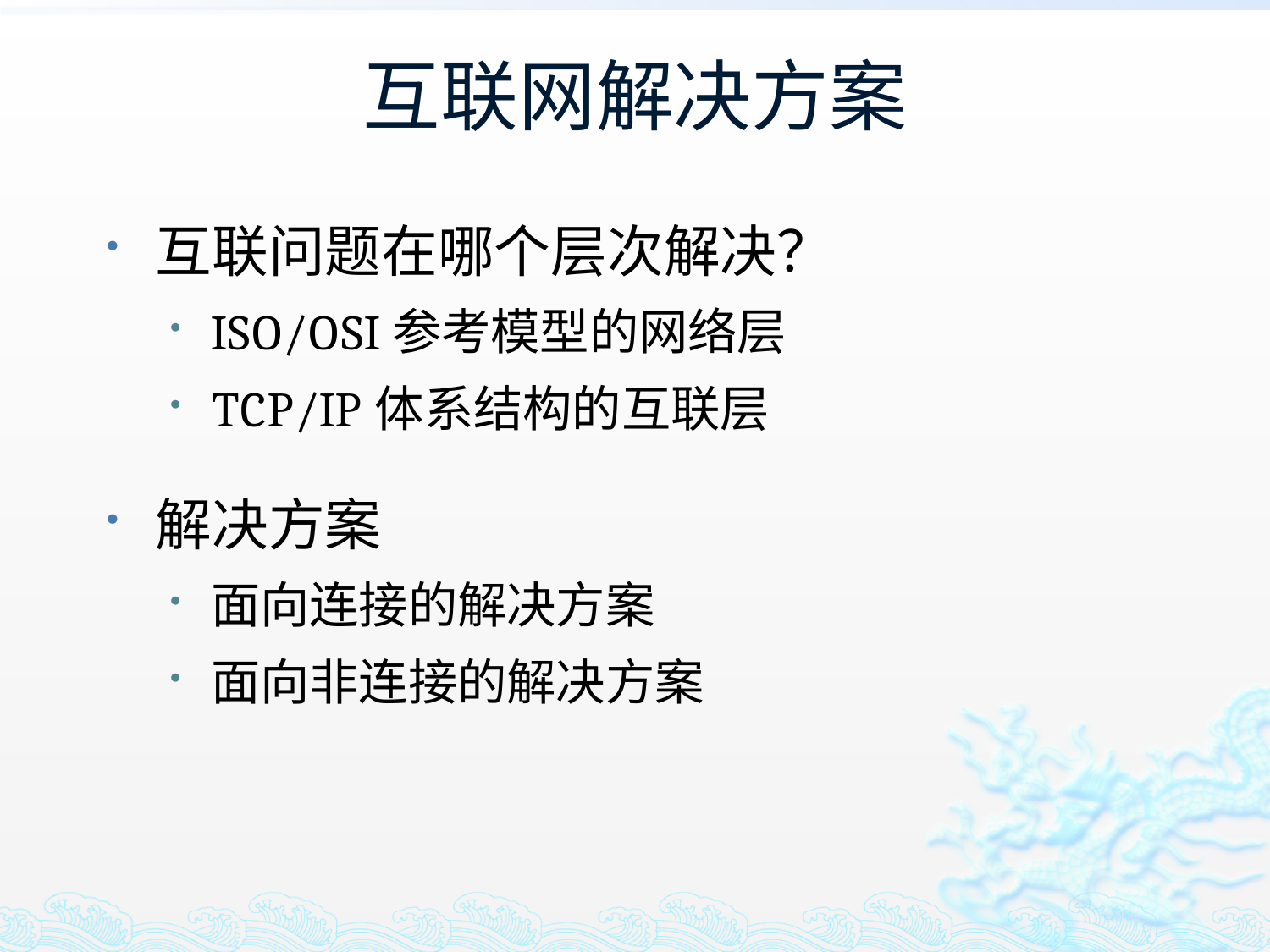

# 互联网解决方案
互联问题在哪个层次解决？
ISO/OSI参考模型的网络层
TCP/IP体系结构的互联层
解决方案
面向连接的解决方案
面向非连接的解决方案